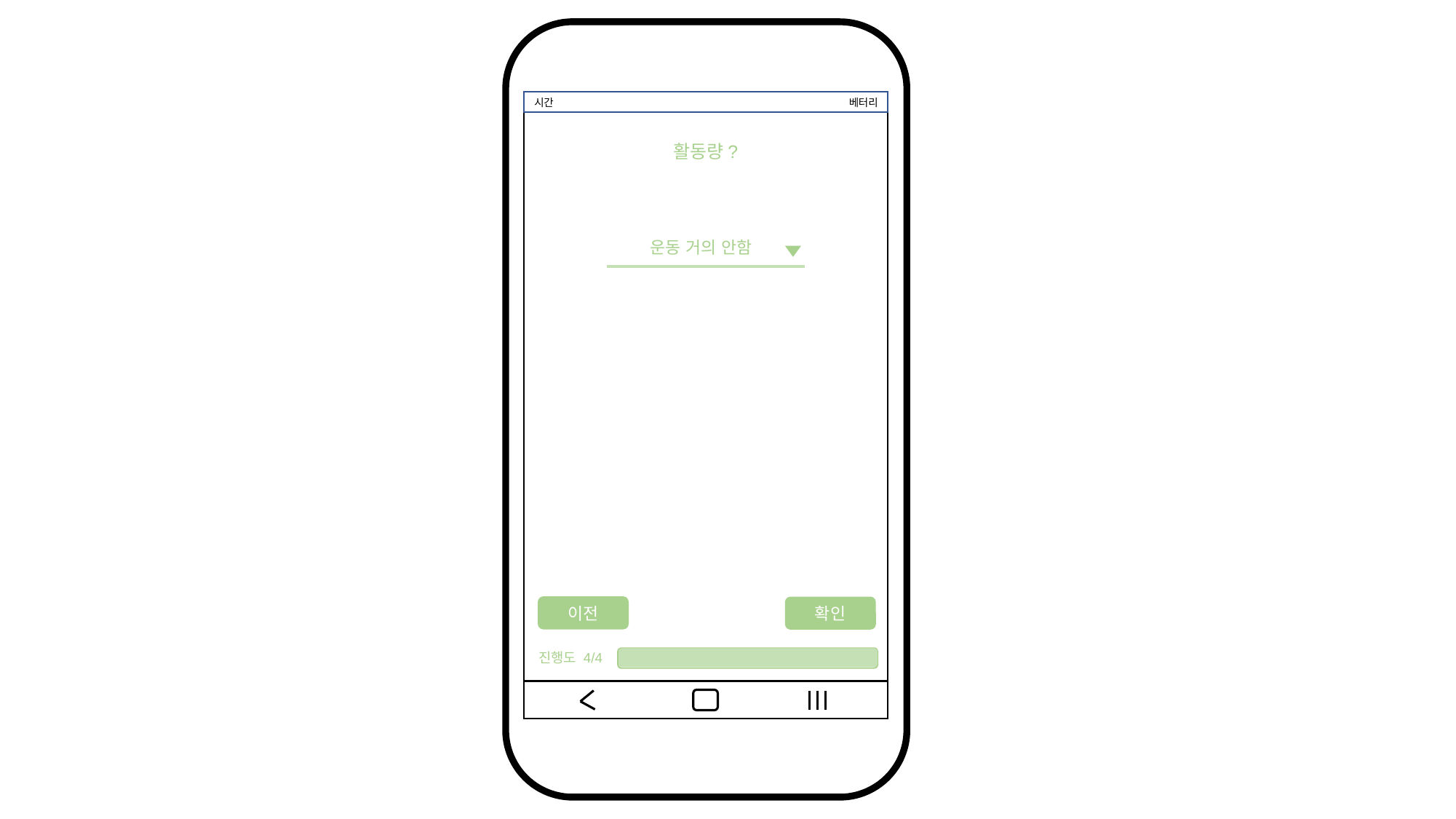

시간
베터리

활동량?
운동 거의 안함

이전
확인
진행도 4/4